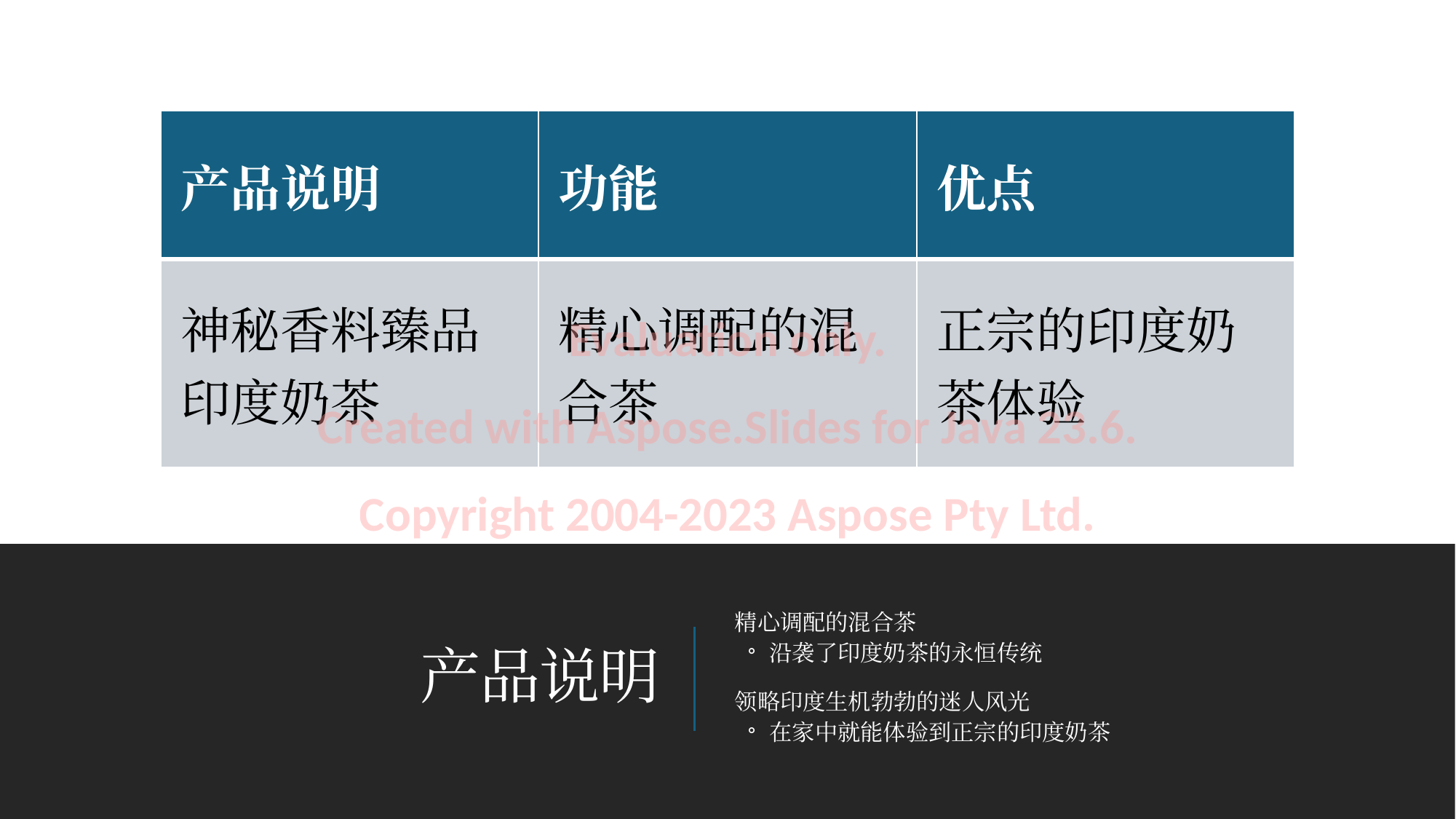

| 产品说明 | 功能 | 优点 |
| --- | --- | --- |
| 神秘香料臻品印度奶茶 | 精心调配的混合茶 | 正宗的印度奶茶体验 |
Evaluation only.
Created with Aspose.Slides for Java 23.6.
Copyright 2004-2023 Aspose Pty Ltd.

精心调配的混合茶
沿袭了印度奶茶的永恒传统
领略印度生机勃勃的迷人风光
在家中就能体验到正宗的印度奶茶
# 产品说明